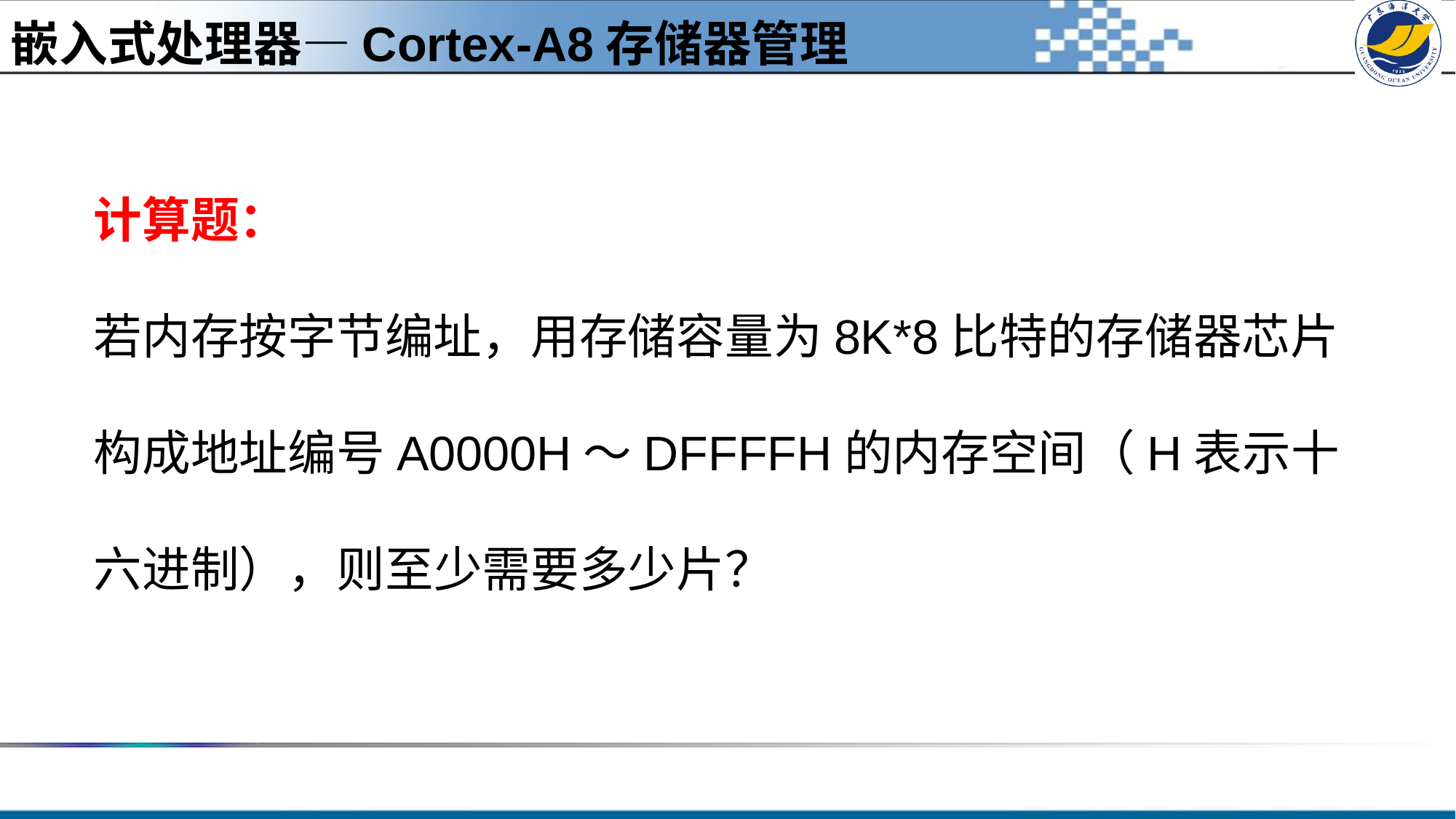

嵌入式处理器—Cortex-A8存储器管理
计算题：
若内存按字节编址，用存储容量为8K*8比特的存储器芯片构成地址编号A0000H～DFFFFH的内存空间（H表示十六进制），则至少需要多少片？
94